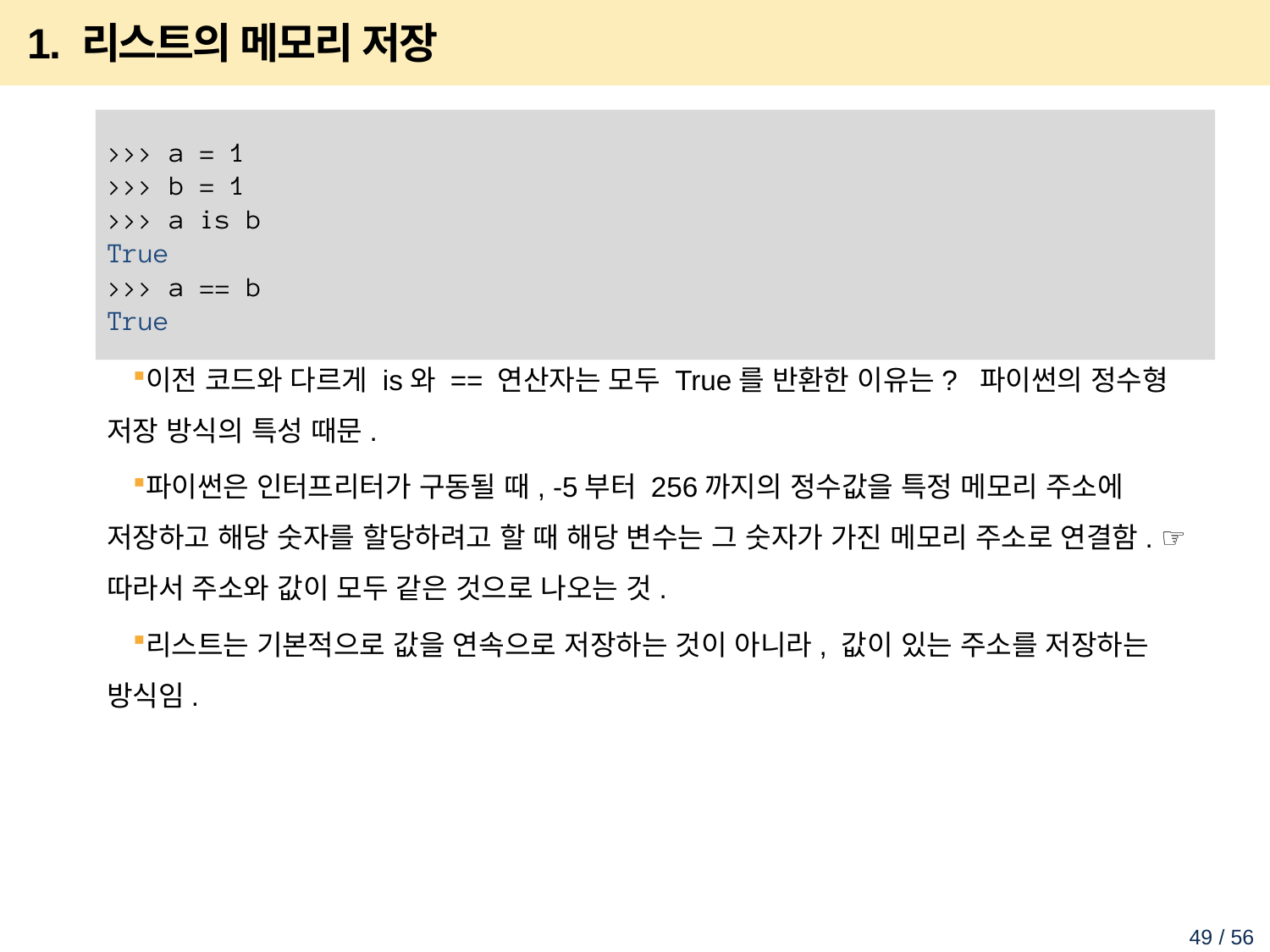

# 1. 리스트의 메모리 저장

이전 코드와 다르게 is와 == 연산자는 모두 True를 반환한 이유는?  파이썬의 정수형 저장 방식의 특성 때문.
파이썬은 인터프리터가 구동될 때, -5부터 256까지의 정수값을 특정 메모리 주소에 저장하고 해당 숫자를 할당하려고 할 때 해당 변수는 그 숫자가 가진 메모리 주소로 연결함. ☞  따라서 주소와 값이 모두 같은 것으로 나오는 것.
리스트는 기본적으로 값을 연속으로 저장하는 것이 아니라, 값이 있는 주소를 저장하는 방식임.
>>> a = 1
>>> b = 1
>>> a is b
True
>>> a == b
True